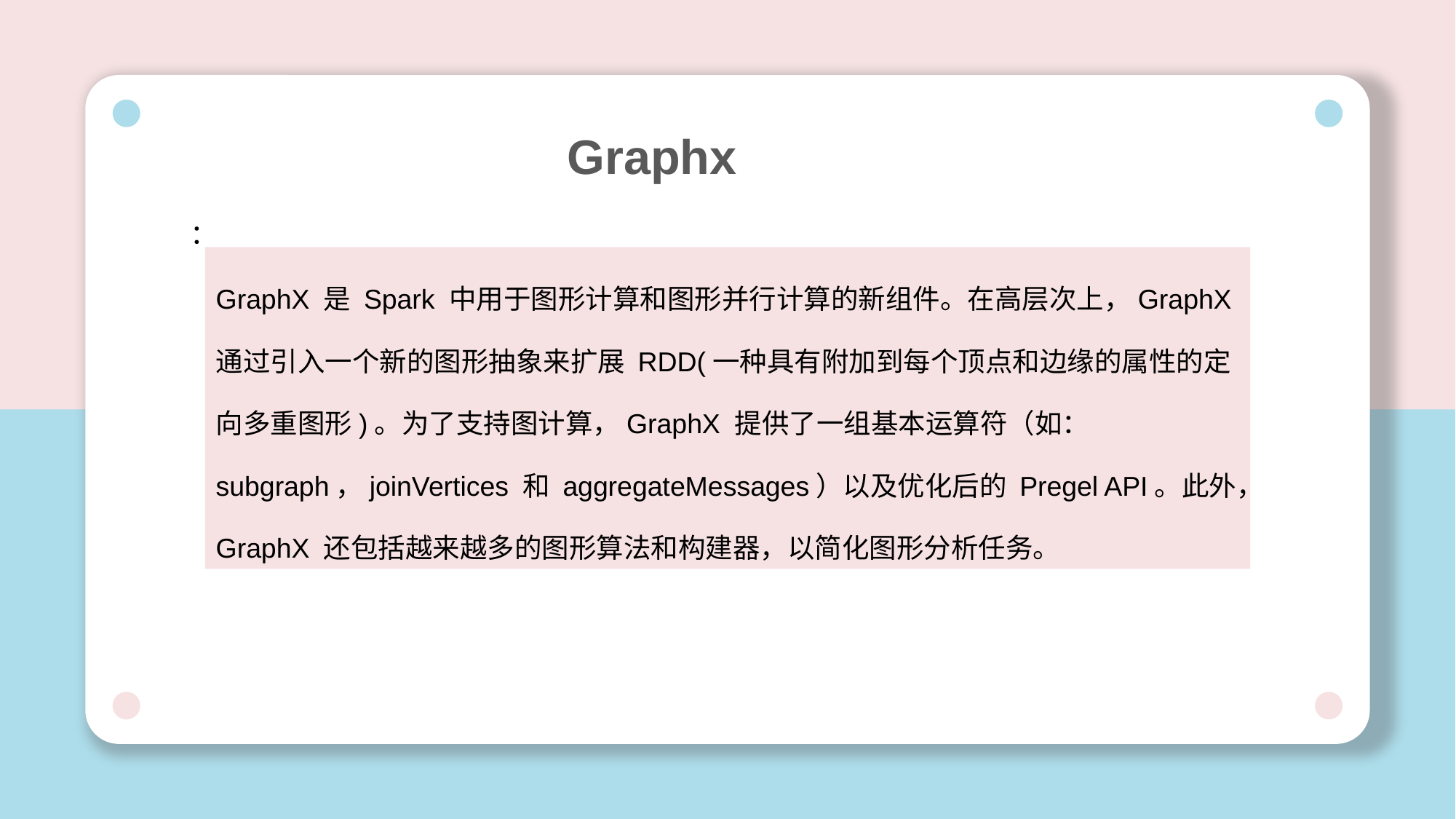

Graphx
：
GraphX 是 Spark 中用于图形计算和图形并行计算的新组件。在高层次上，GraphX 通过引入一个新的图形抽象来扩展 RDD(一种具有附加到每个顶点和边缘的属性的定向多重图形)。为了支持图计算，GraphX 提供了一组基本运算符（如： subgraph，joinVertices 和 aggregateMessages）以及优化后的 Pregel API。此外，GraphX 还包括越来越多的图形算法和构建器，以简化图形分析任务。